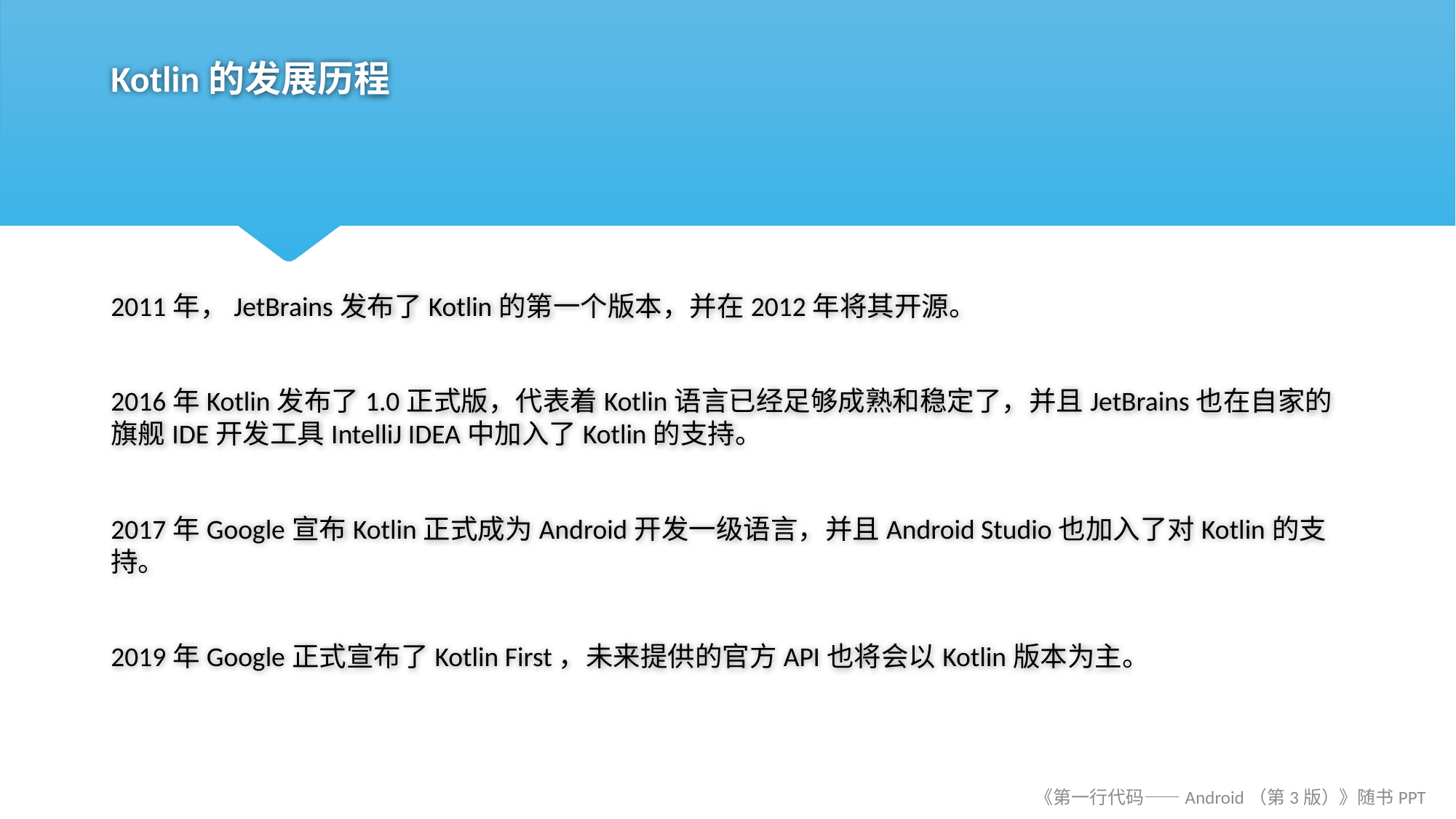

# Kotlin的发展历程
2011年，JetBrains发布了Kotlin的第一个版本，并在2012年将其开源。

2016年Kotlin发布了1.0正式版，代表着Kotlin语言已经足够成熟和稳定了，并且JetBrains也在自家的旗舰IDE开发工具IntelliJ IDEA中加入了Kotlin的支持。

2017年Google宣布Kotlin正式成为Android开发一级语言，并且Android Studio也加入了对Kotlin的支持。

2019年Google正式宣布了Kotlin First，未来提供的官方API也将会以Kotlin版本为主。